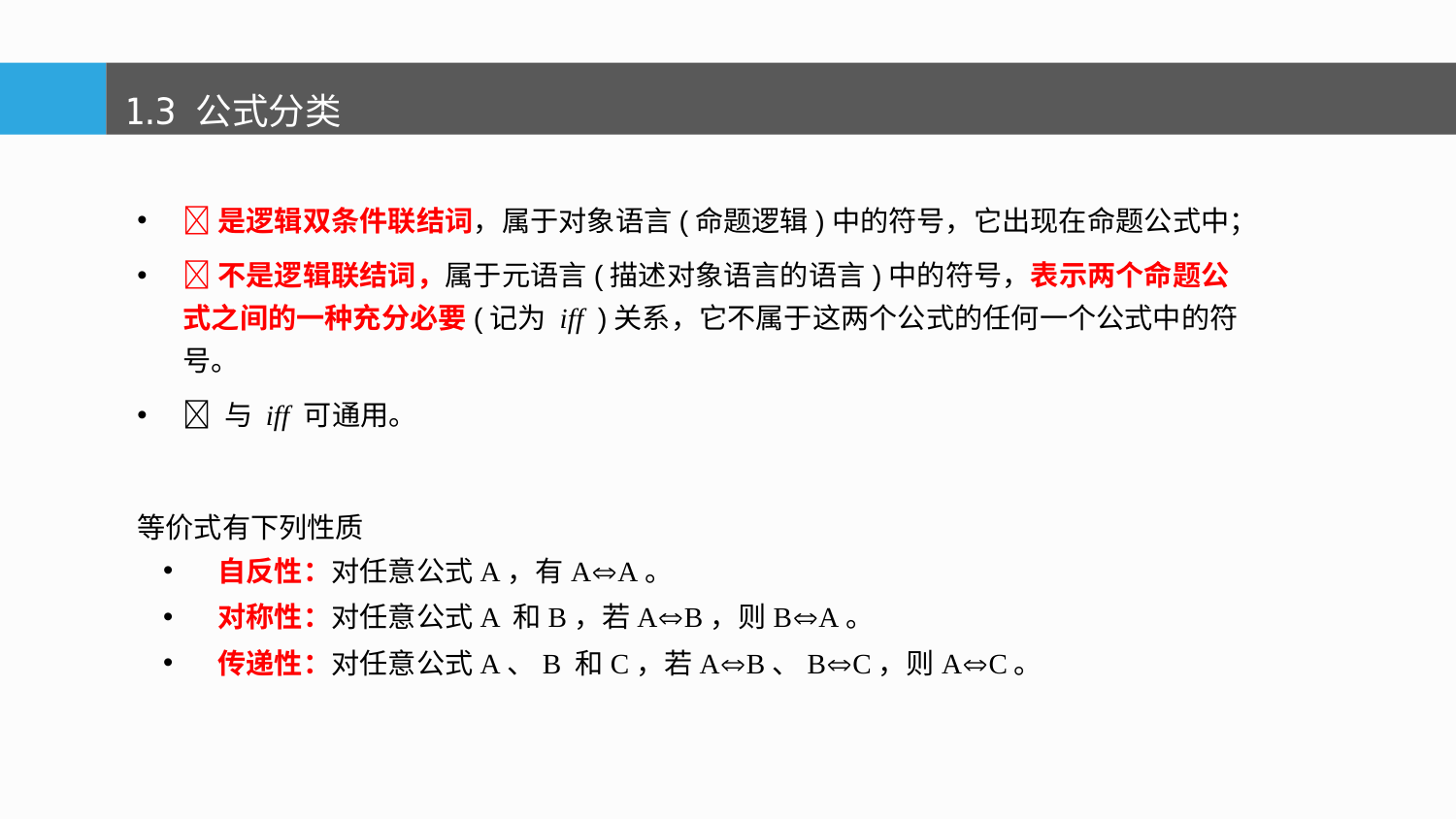

1.3 公式分类

↔是逻辑双条件联结词，属于对象语言(命题逻辑)中的符号，它出现在命题公式中；
⇔不是逻辑联结词，属于元语言(描述对象语言的语言)中的符号，表示两个命题公式之间的一种充分必要(记为 iff  )关系，它不属于这两个公式的任何一个公式中的符号。
⇔ 与 iff 可通用。

等价式有下列性质

自反性：对任意公式A，有A⇔A。
对称性：对任意公式A 和B，若A⇔B，则B⇔A。
传递性：对任意公式A、B 和C，若A⇔B、B⇔C，则A⇔C。